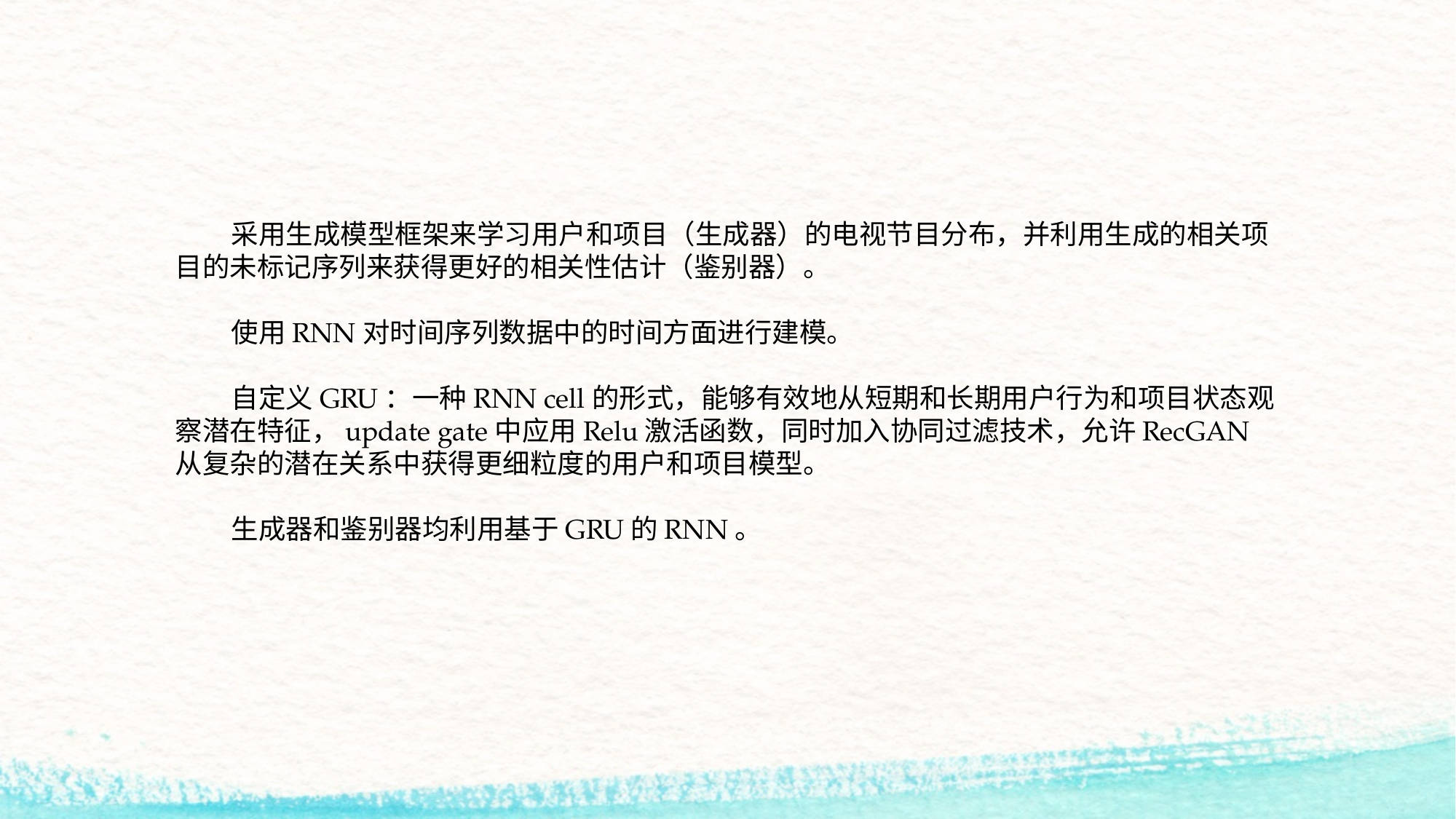

采用生成模型框架来学习用户和项目（生成器）的电视节目分布，并利用生成的相关项目的未标记序列来获得更好的相关性估计（鉴别器）。

        使用RNN对时间序列数据中的时间方面进行建模。

        自定义GRU：一种RNN cell的形式，能够有效地从短期和长期用户行为和项目状态观察潜在特征，update gate中应用Relu激活函数，同时加入协同过滤技术，允许RecGAN从复杂的潜在关系中获得更细粒度的用户和项目模型。

        生成器和鉴别器均利用基于GRU的RNN。